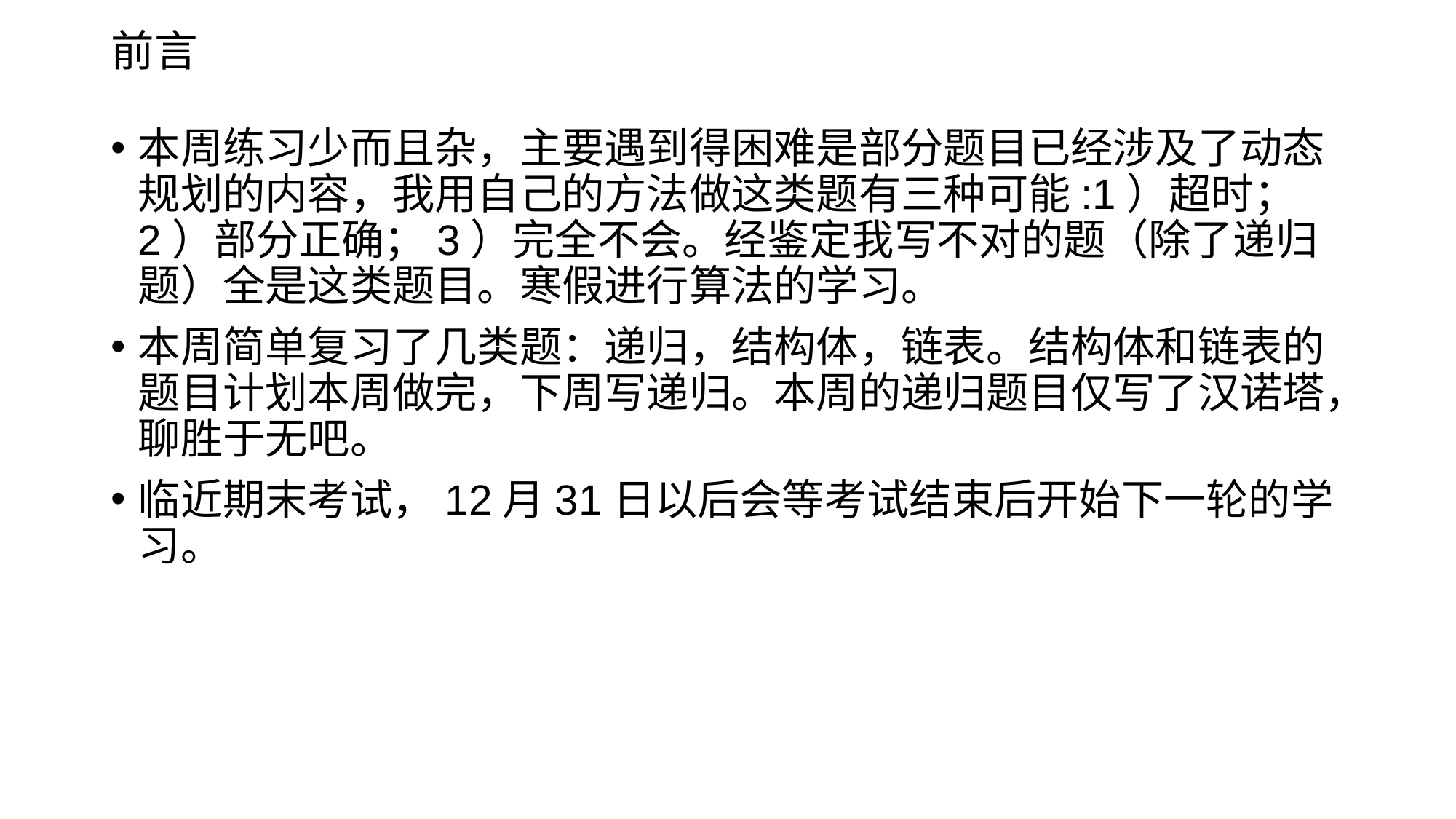

# 前言
本周练习少而且杂，主要遇到得困难是部分题目已经涉及了动态规划的内容，我用自己的方法做这类题有三种可能:1）超时；2）部分正确；3）完全不会。经鉴定我写不对的题（除了递归题）全是这类题目。寒假进行算法的学习。
本周简单复习了几类题：递归，结构体，链表。结构体和链表的题目计划本周做完，下周写递归。本周的递归题目仅写了汉诺塔，聊胜于无吧。
临近期末考试，12月31日以后会等考试结束后开始下一轮的学习。